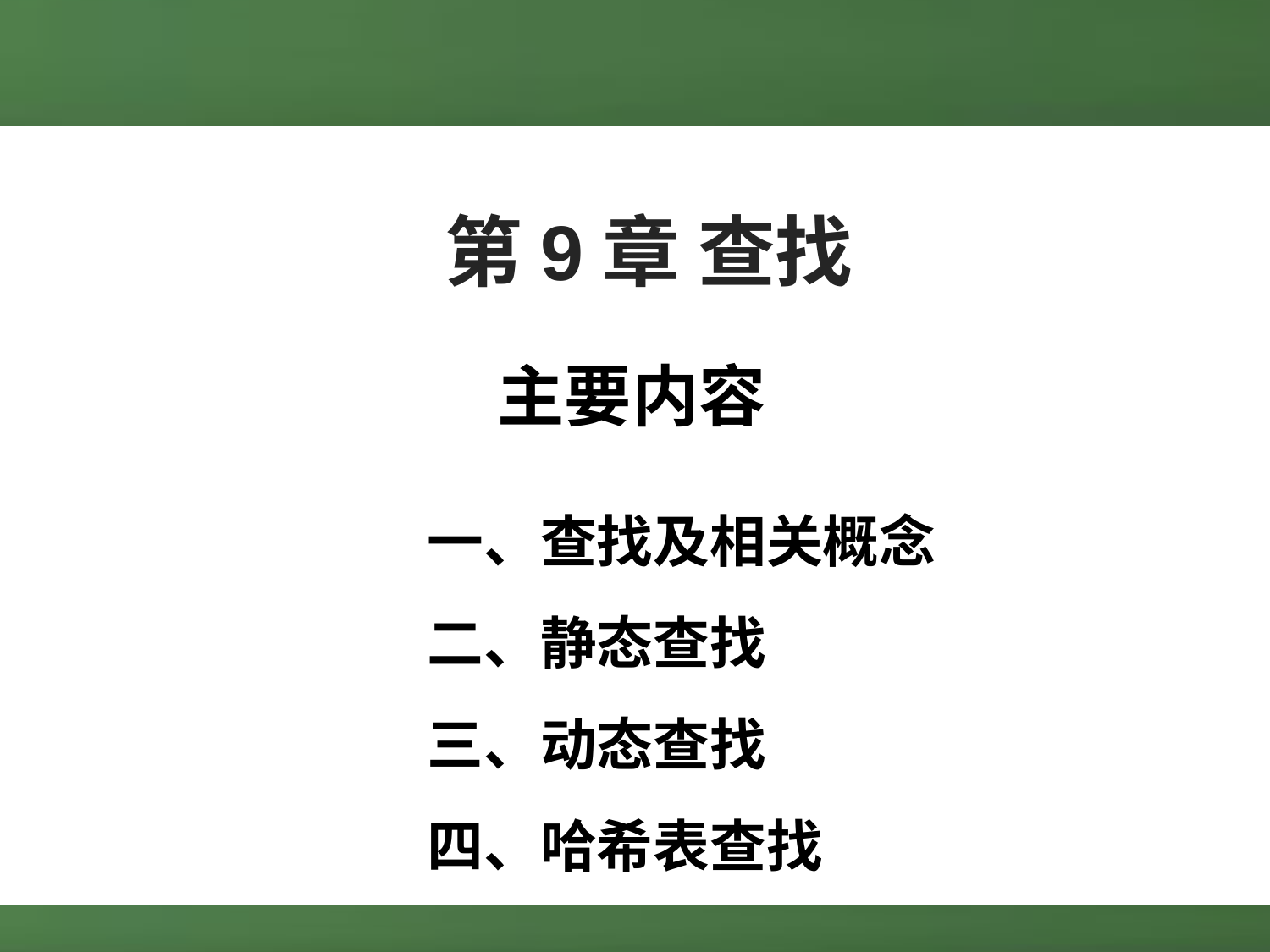

第9章 查找
主要内容
一、查找及相关概念
二、静态查找
三、动态查找
四、哈希表查找